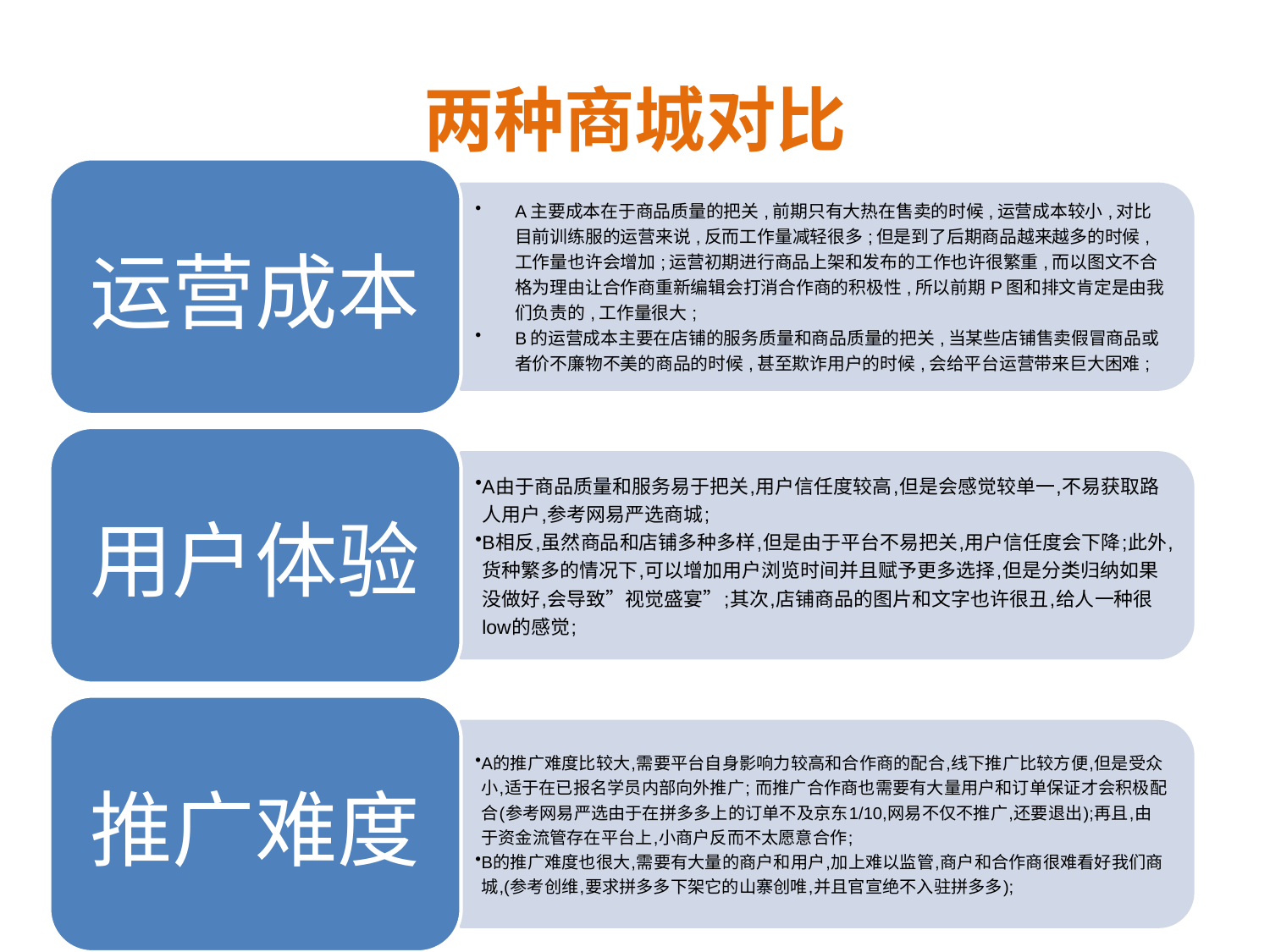

# 两种商城对比
运营成本
A主要成本在于商品质量的把关,前期只有大热在售卖的时候,运营成本较小,对比目前训练服的运营来说,反而工作量减轻很多;但是到了后期商品越来越多的时候,工作量也许会增加;运营初期进行商品上架和发布的工作也许很繁重,而以图文不合格为理由让合作商重新编辑会打消合作商的积极性,所以前期P图和排文肯定是由我们负责的,工作量很大;
B的运营成本主要在店铺的服务质量和商品质量的把关,当某些店铺售卖假冒商品或者价不廉物不美的商品的时候,甚至欺诈用户的时候,会给平台运营带来巨大困难;
用户体验
A由于商品质量和服务易于把关,用户信任度较高,但是会感觉较单一,不易获取路人用户,参考网易严选商城;
B相反,虽然商品和店铺多种多样,但是由于平台不易把关,用户信任度会下降;此外,货种繁多的情况下,可以增加用户浏览时间并且赋予更多选择,但是分类归纳如果没做好,会导致”视觉盛宴”;其次,店铺商品的图片和文字也许很丑,给人一种很low的感觉;
推广难度
A的推广难度比较大,需要平台自身影响力较高和合作商的配合,线下推广比较方便,但是受众小,适于在已报名学员内部向外推广; 而推广合作商也需要有大量用户和订单保证才会积极配合(参考网易严选由于在拼多多上的订单不及京东1/10,网易不仅不推广,还要退出);再且,由于资金流管存在平台上,小商户反而不太愿意合作;
B的推广难度也很大,需要有大量的商户和用户,加上难以监管,商户和合作商很难看好我们商城,(参考创维,要求拼多多下架它的山寨创唯,并且官宣绝不入驻拼多多);